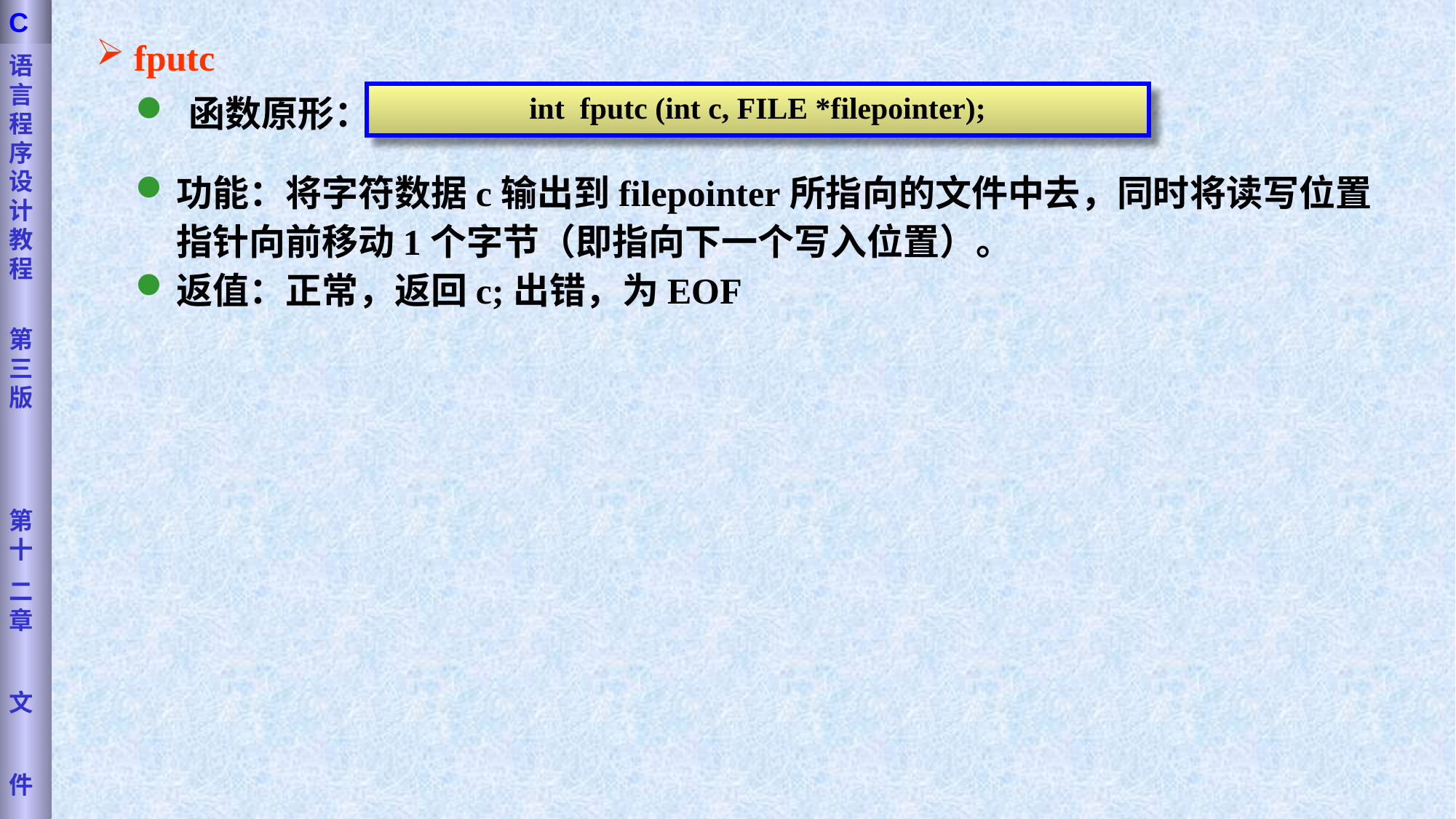

语言程序设计教程
第三版

第十
二章

文

件
C
 fputc
int  fputc (int c, FILE *filepointer);
 函数原形：
功能：将字符数据c输出到filepointer所指向的文件中去，同时将读写位置指针向前移动1个字节（即指向下一个写入位置）。
返值：正常，返回c;出错，为EOF